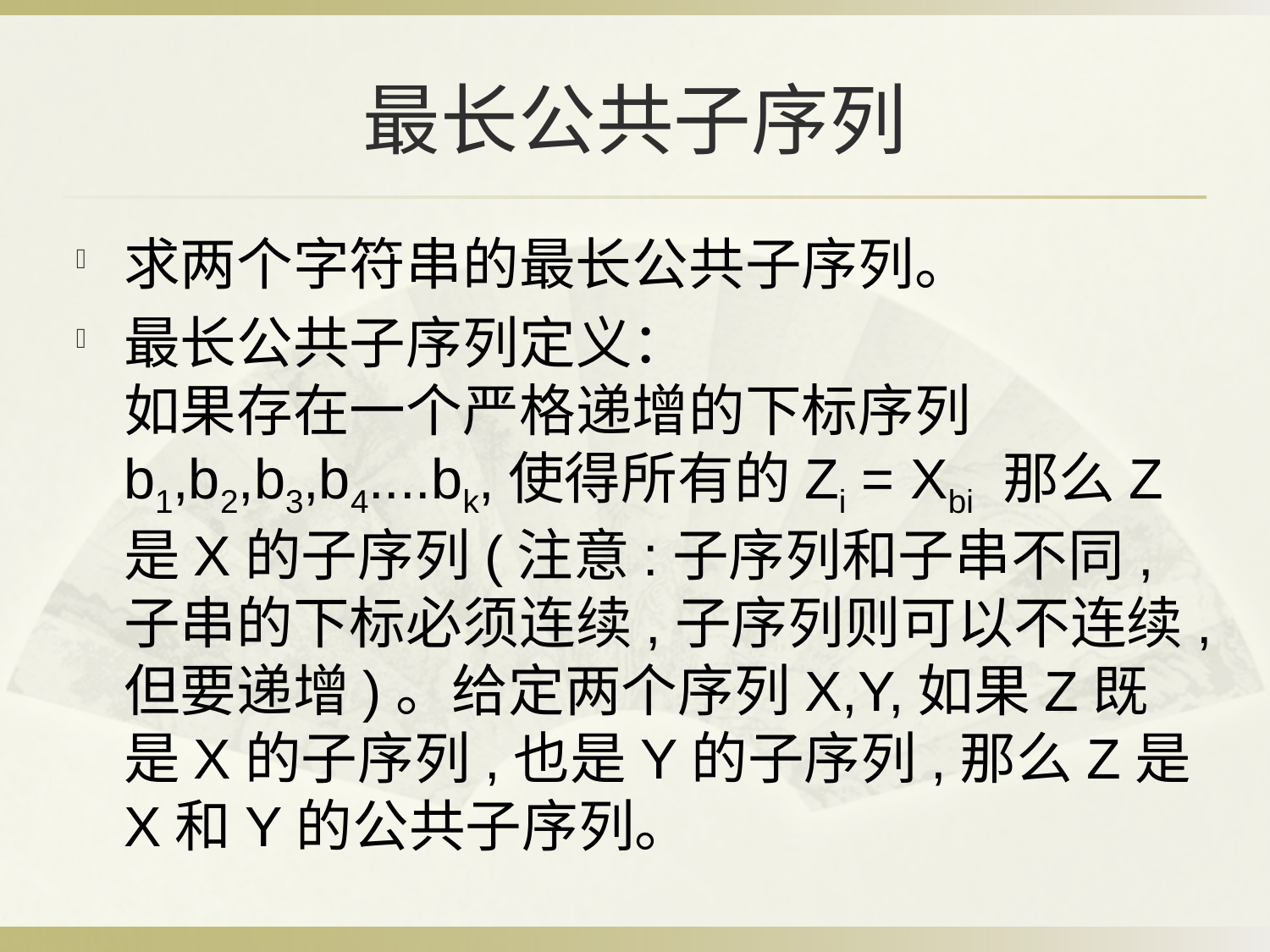

# 最长公共子序列
求两个字符串的最长公共子序列。
最长公共子序列定义：
如果存在一个严格递增的下标序列 b1,b2,b3,b4....bk,使得所有的Zi = Xbi 那么Z是X的子序列(注意:子序列和子串不同,子串的下标必须连续,子序列则可以不连续,但要递增)。给定两个序列X,Y,如果Z既是X的子序列,也是Y的子序列,那么Z是X和Y的公共子序列。